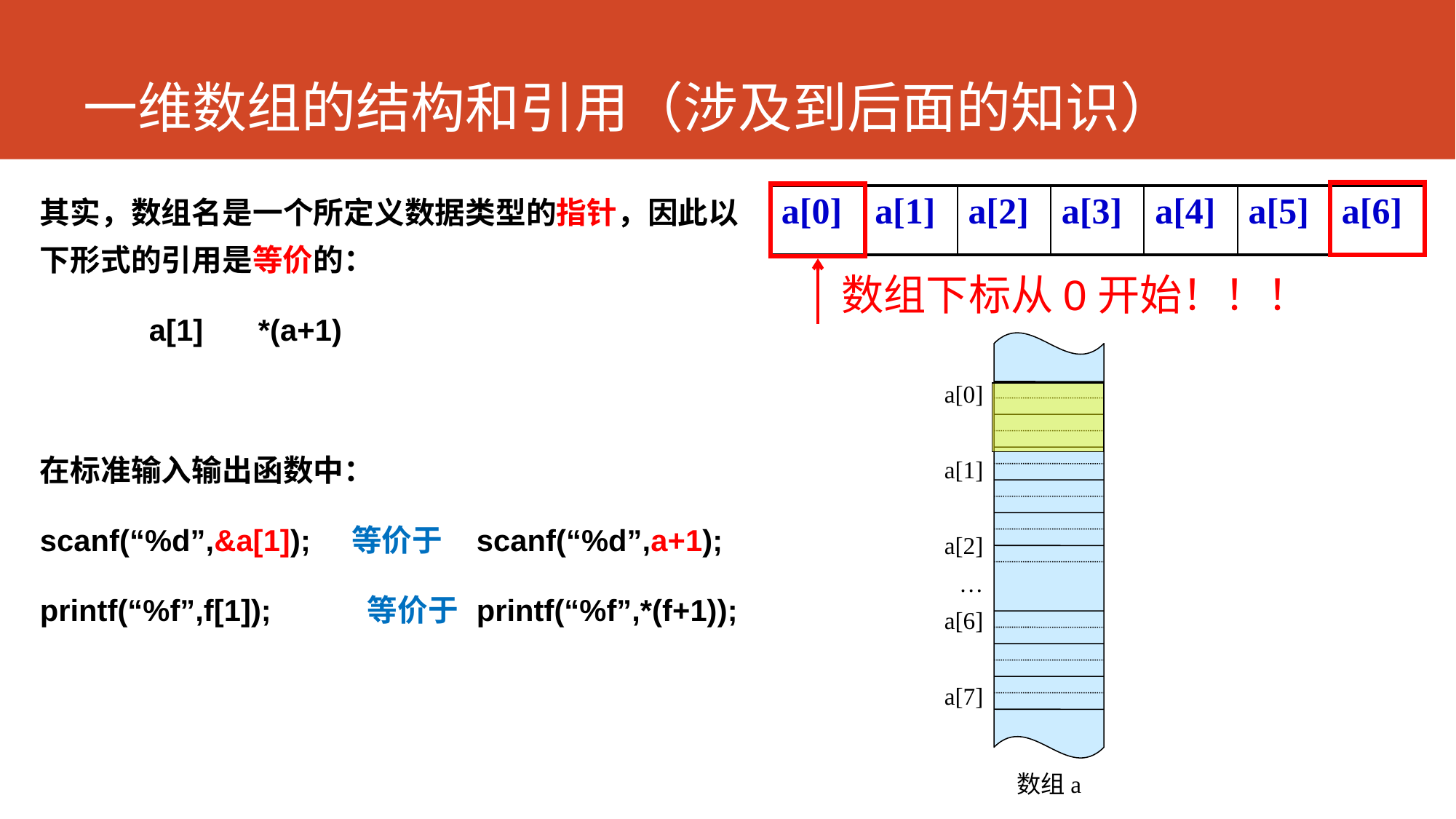

# 一维数组的结构和引用（涉及到后面的知识）
其实，数组名是一个所定义数据类型的指针，因此以下形式的引用是等价的：
	a[1]	*(a+1)

在标准输入输出函数中：
scanf(“%d”,&a[1]);    等价于	scanf(“%d”,a+1);
printf(“%f”,f[1]);	等价于	printf(“%f”,*(f+1));

| a[0] | a[1] | a[2] | a[3] | a[4] | a[5] | a[6] |
| --- | --- | --- | --- | --- | --- | --- |
数组下标从0开始！！！

a[0]

a[1]

a[2]
…
a[6]

a[7]

数组a